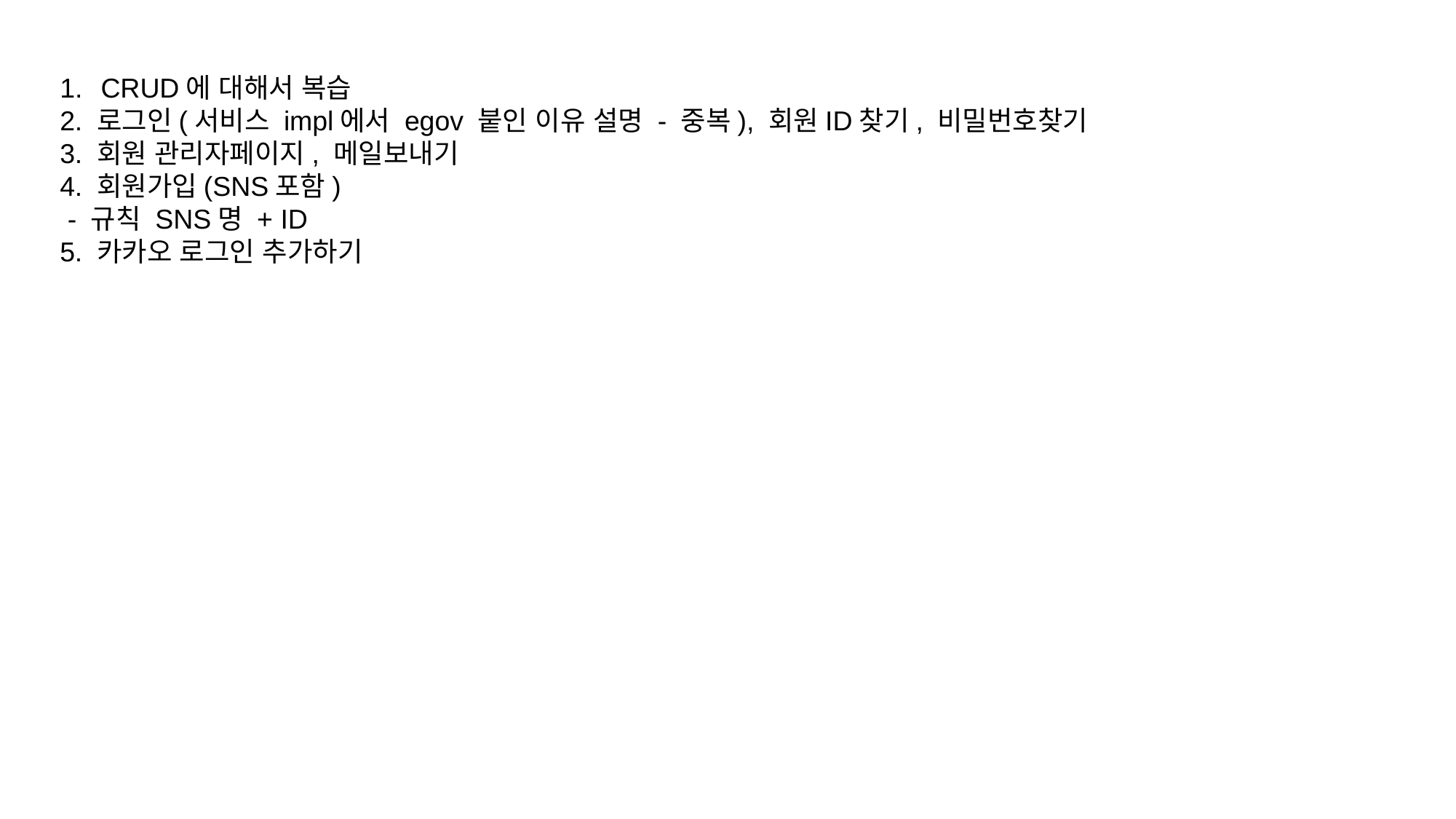

CRUD에 대해서 복습
2. 로그인(서비스 impl에서 egov 붙인 이유 설명 - 중복), 회원ID찾기, 비밀번호찾기
3. 회원 관리자페이지, 메일보내기
4. 회원가입(SNS포함)
 - 규칙 SNS명 + ID
5. 카카오 로그인 추가하기